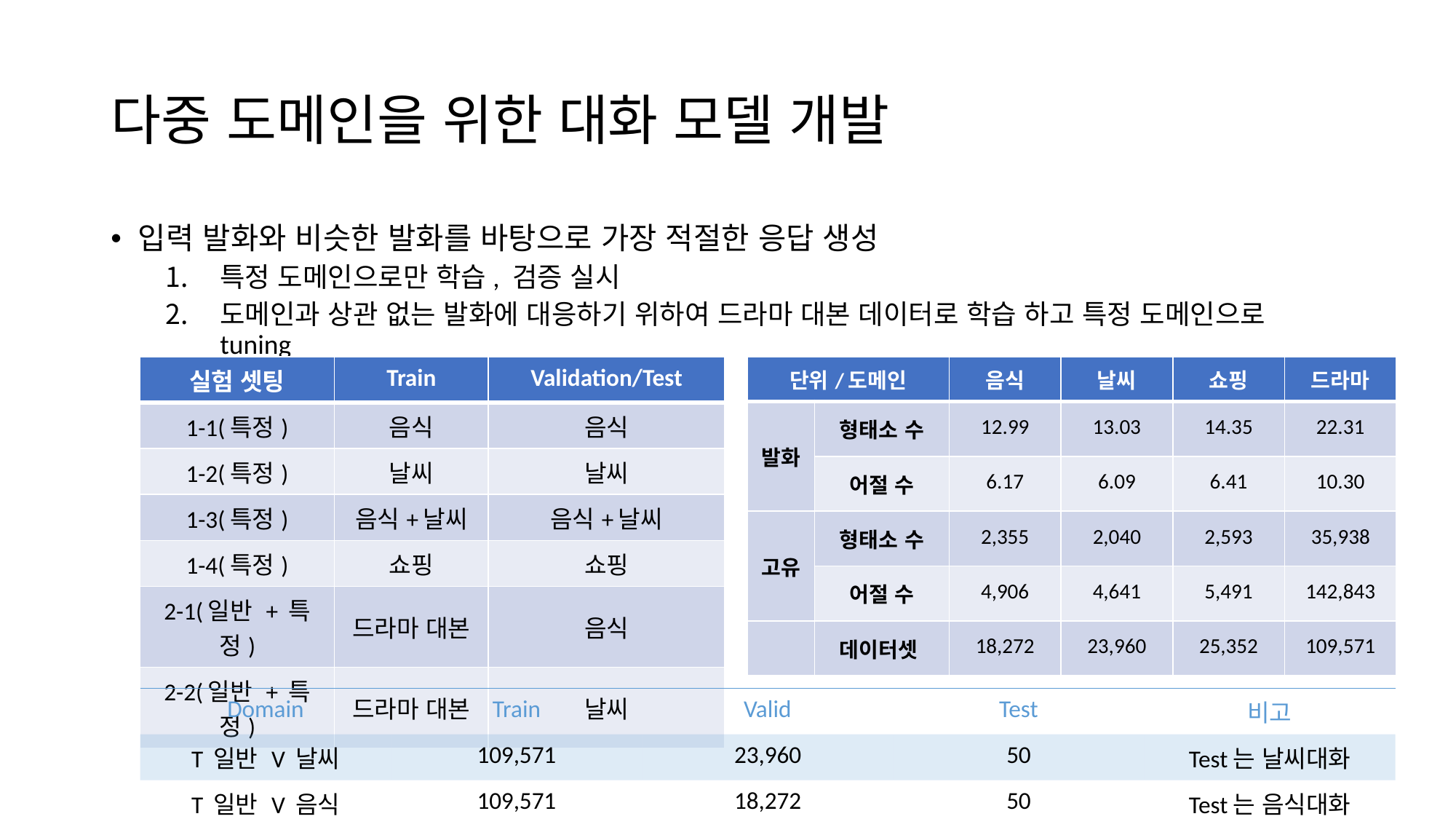

# 다중 도메인을 위한 대화 모델 개발
입력 발화와 비슷한 발화를 바탕으로 가장 적절한 응답 생성
특정 도메인으로만 학습, 검증 실시
도메인과 상관 없는 발화에 대응하기 위하여 드라마 대본 데이터로 학습 하고 특정 도메인으로 tuning
| 실험 셋팅 | Train | Validation/Test |
| --- | --- | --- |
| 1-1(특정) | 음식 | 음식 |
| 1-2(특정) | 날씨 | 날씨 |
| 1-3(특정) | 음식+날씨 | 음식+날씨 |
| 1-4(특정) | 쇼핑 | 쇼핑 |
| 2-1(일반 + 특정) | 드라마 대본 | 음식 |
| 2-2(일반 + 특정) | 드라마 대본 | 날씨 |
| 단위/도메인 |  | 음식 | 날씨 | 쇼핑 | 드라마 |
| --- | --- | --- | --- | --- | --- |
| 발화 | 형태소 수 | 12.99 | 13.03 | 14.35 | 22.31 |
|  | 어절 수 | 6.17 | 6.09 | 6.41 | 10.30 |
| 고유 | 형태소 수 | 2,355 | 2,040 | 2,593 | 35,938 |
|  | 어절 수 | 4,906 | 4,641 | 5,491 | 142,843 |
|  | 데이터셋 | 18,272 | 23,960 | 25,352 | 109,571 |
| Domain | Train | Valid | Test | 비고 |
| --- | --- | --- | --- | --- |
| T 일반 V 날씨 | 109,571 | 23,960 | 50 | Test는 날씨대화 |
| T 일반 V 음식 | 109,571 | 18,272 | 50 | Test는 음식대화 |